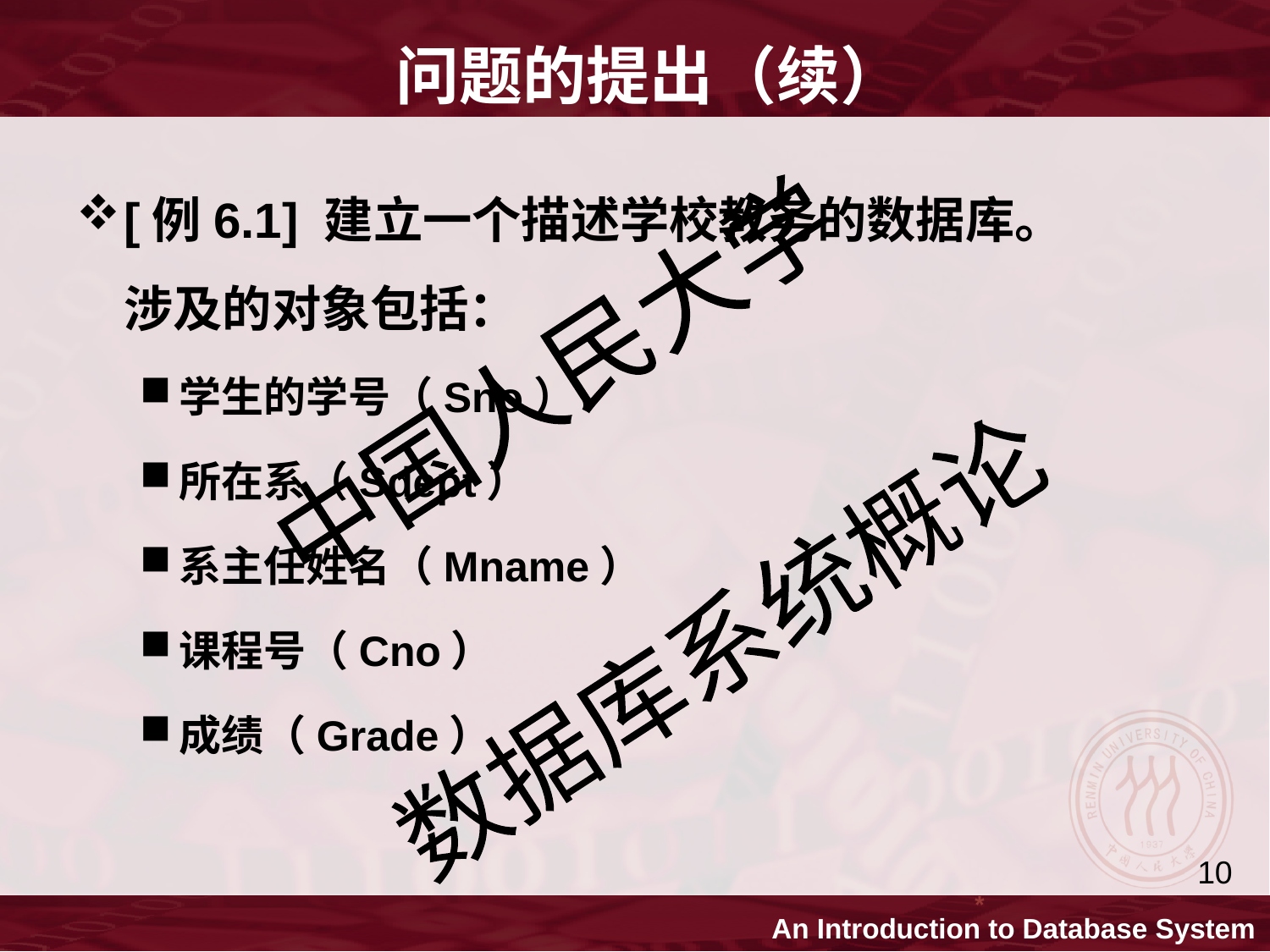

问题的提出（续）
[例6.1] 建立一个描述学校教务的数据库。
涉及的对象包括：
学生的学号（Sno）
所在系（Sdept）
系主任姓名（Mname）
课程号（Cno）
成绩（Grade）

*